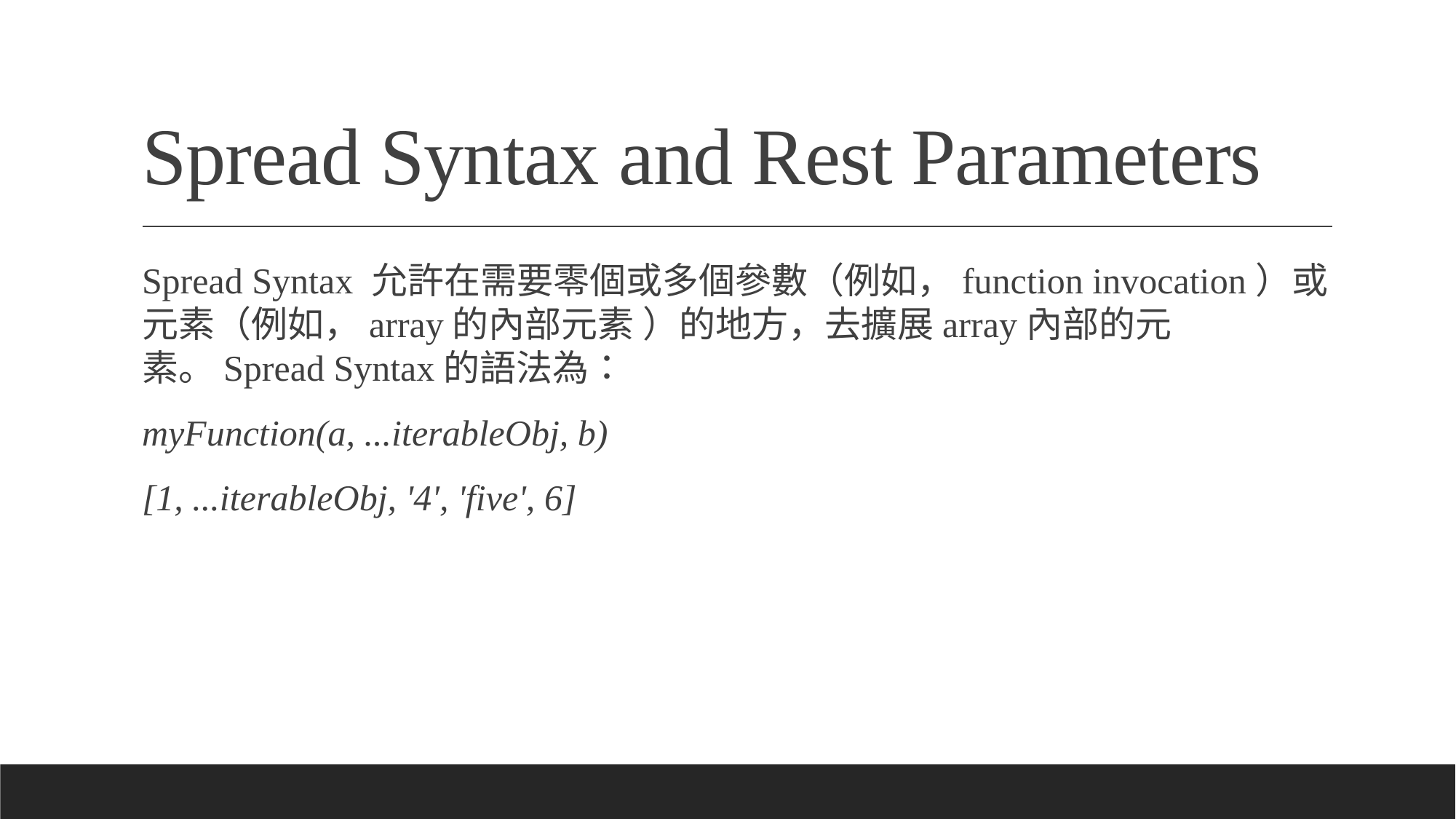

# Spread Syntax and Rest Parameters
Spread Syntax 允許在需要零個或多個參數（例如，function invocation）或元素（例如，array的內部元素 ）的地方，去擴展array內部的元素。Spread Syntax的語法為：
myFunction(a, ...iterableObj, b)
[1, ...iterableObj, '4', 'five', 6]